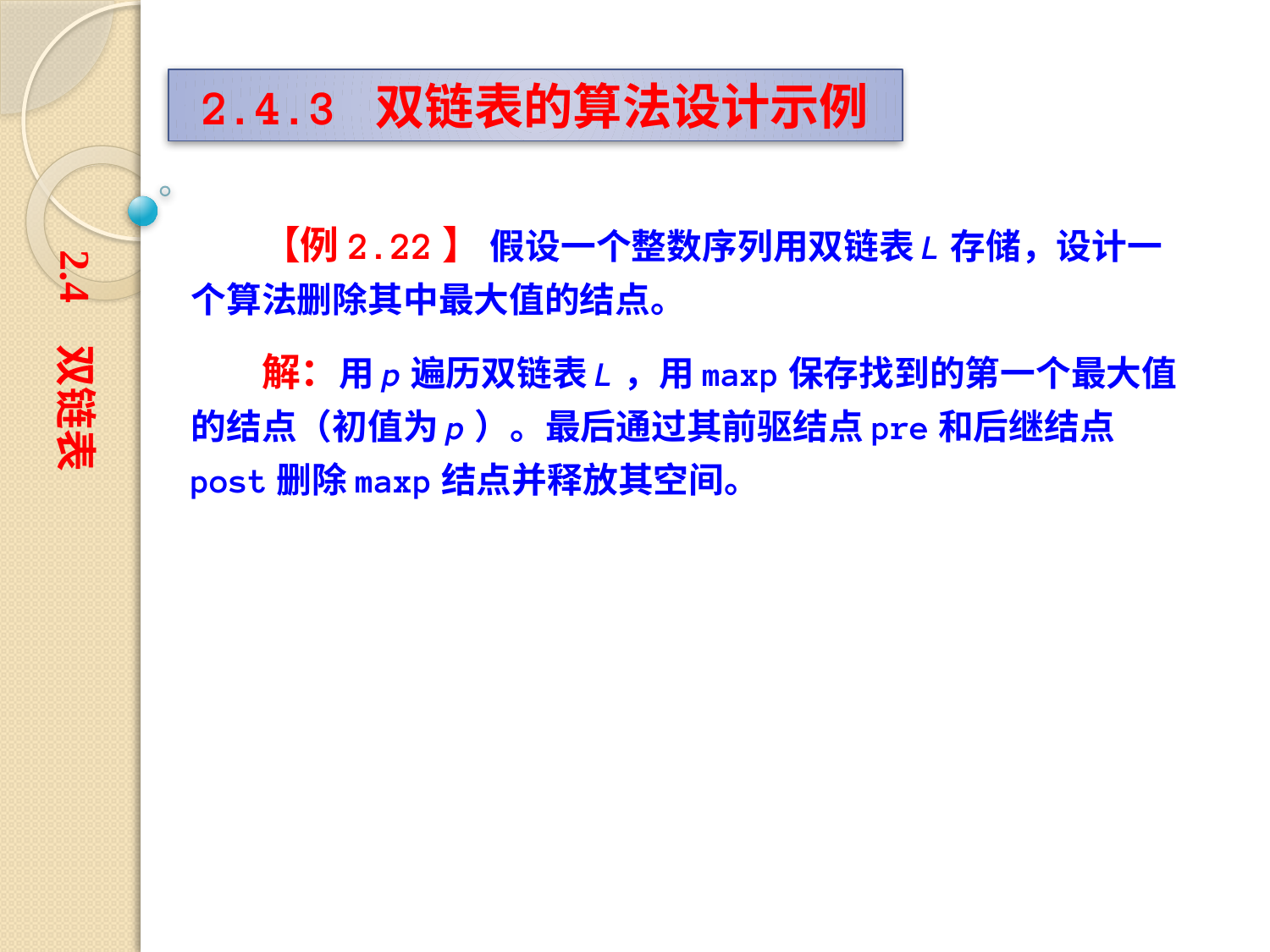

2.4.3 双链表的算法设计示例
　　【例2.22】 假设一个整数序列用双链表L存储，设计一个算法删除其中最大值的结点。
　　解：用p遍历双链表L，用maxp保存找到的第一个最大值的结点（初值为p）。最后通过其前驱结点pre和后继结点post删除maxp结点并释放其空间。
2.4   双链表